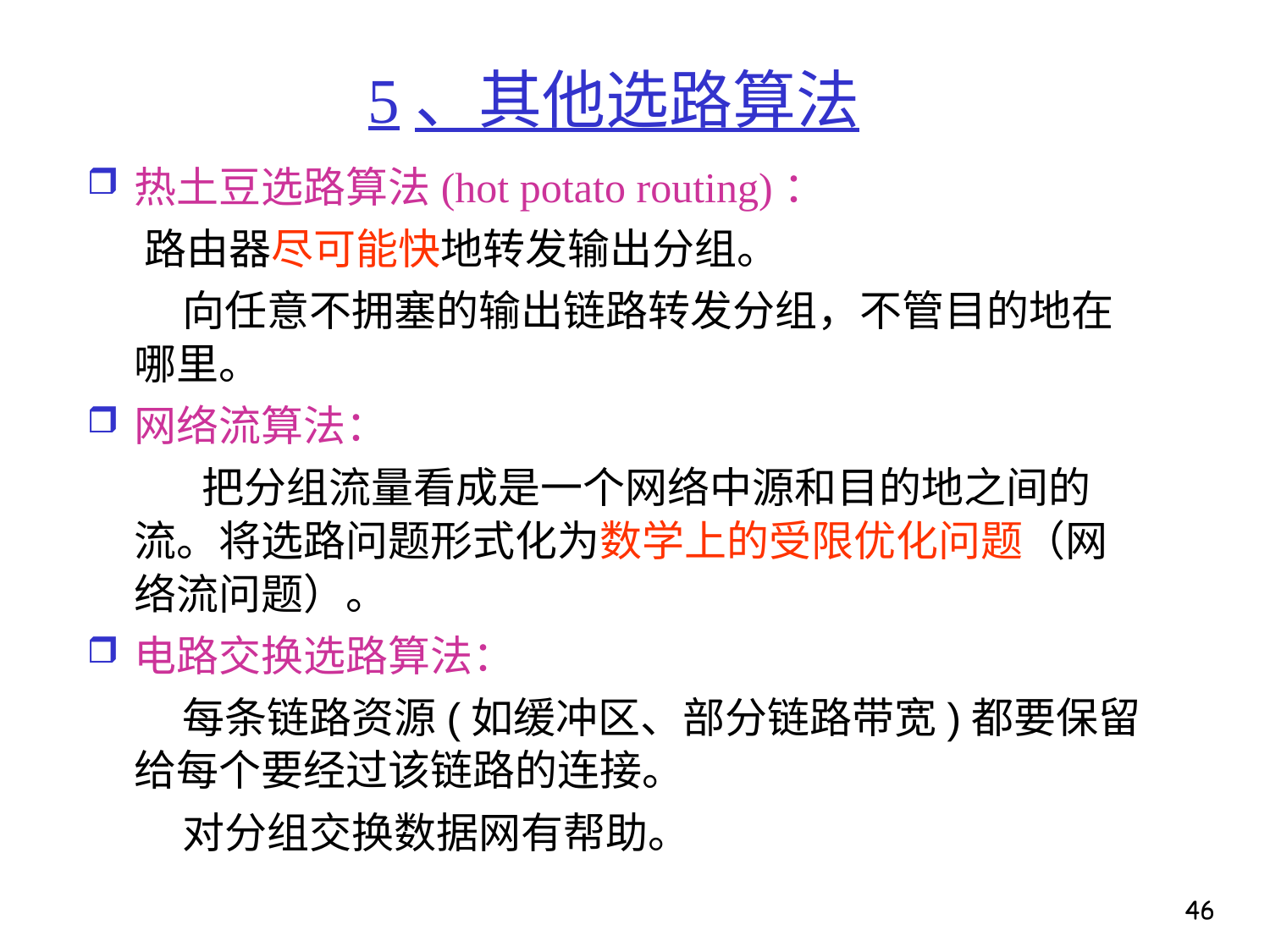

# 5、其他选路算法
热土豆选路算法(hot potato routing)：
     路由器尽可能快地转发输出分组。
         向任意不拥塞的输出链路转发分组，不管目的地在哪里。
网络流算法：
           把分组流量看成是一个网络中源和目的地之间的流。将选路问题形式化为数学上的受限优化问题（网络流问题）。
电路交换选路算法：
         每条链路资源(如缓冲区、部分链路带宽)都要保留给每个要经过该链路的连接。
         对分组交换数据网有帮助。
46